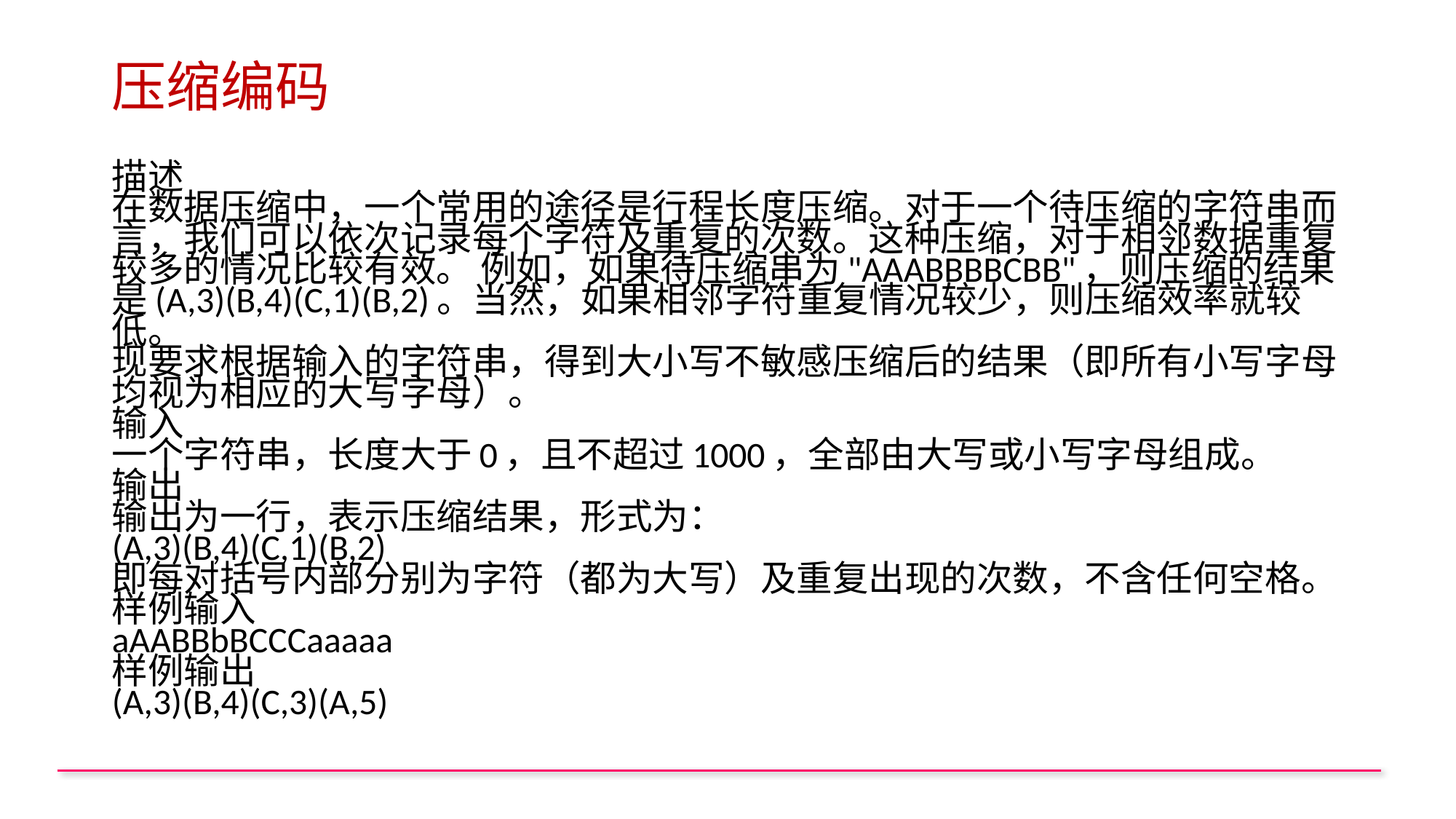

# 压缩编码
描述
在数据压缩中，一个常用的途径是行程长度压缩。对于一个待压缩的字符串而言，我们可以依次记录每个字符及重复的次数。这种压缩，对于相邻数据重复较多的情况比较有效。 例如，如果待压缩串为"AAABBBBCBB"，则压缩的结果是(A,3)(B,4)(C,1)(B,2)。当然，如果相邻字符重复情况较少，则压缩效率就较低。
现要求根据输入的字符串，得到大小写不敏感压缩后的结果（即所有小写字母均视为相应的大写字母）。
输入
一个字符串，长度大于0，且不超过1000，全部由大写或小写字母组成。
输出
输出为一行，表示压缩结果，形式为：
(A,3)(B,4)(C,1)(B,2)
即每对括号内部分别为字符（都为大写）及重复出现的次数，不含任何空格。
样例输入
aAABBbBCCCaaaaa
样例输出
(A,3)(B,4)(C,3)(A,5)